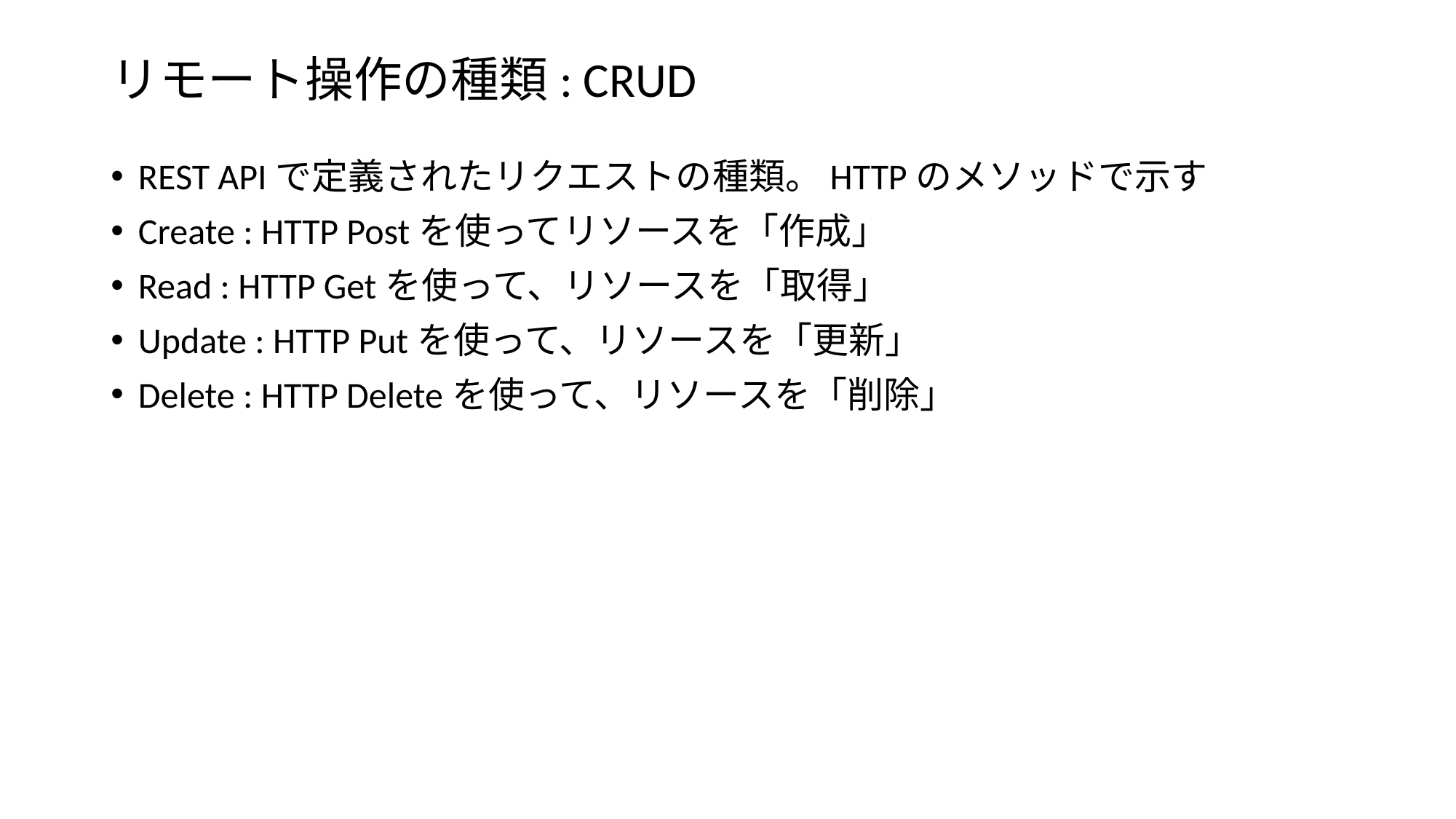

# リモート操作の種類: CRUD
REST APIで定義されたリクエストの種類。HTTPのメソッドで示す
Create : HTTP Postを使ってリソースを「作成」
Read : HTTP Getを使って、リソースを「取得」
Update : HTTP Putを使って、リソースを「更新」
Delete : HTTP Deleteを使って、リソースを「削除」